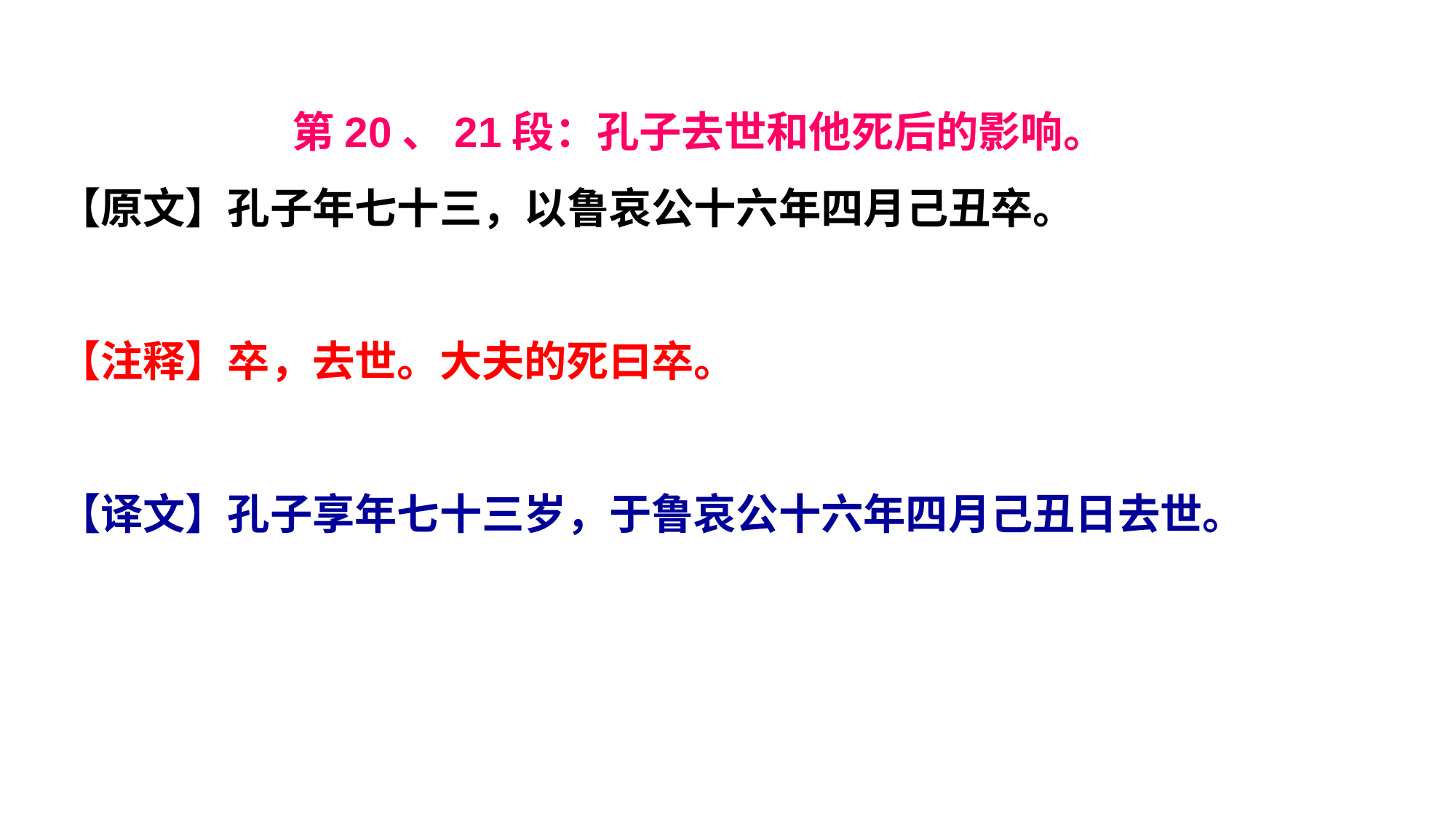

第20、21段：孔子去世和他死后的影响。
【原文】孔子年七十三，以鲁哀公十六年四月己丑卒。

【注释】卒，去世。大夫的死曰卒。

【译文】孔子享年七十三岁，于鲁哀公十六年四月己丑日去世。